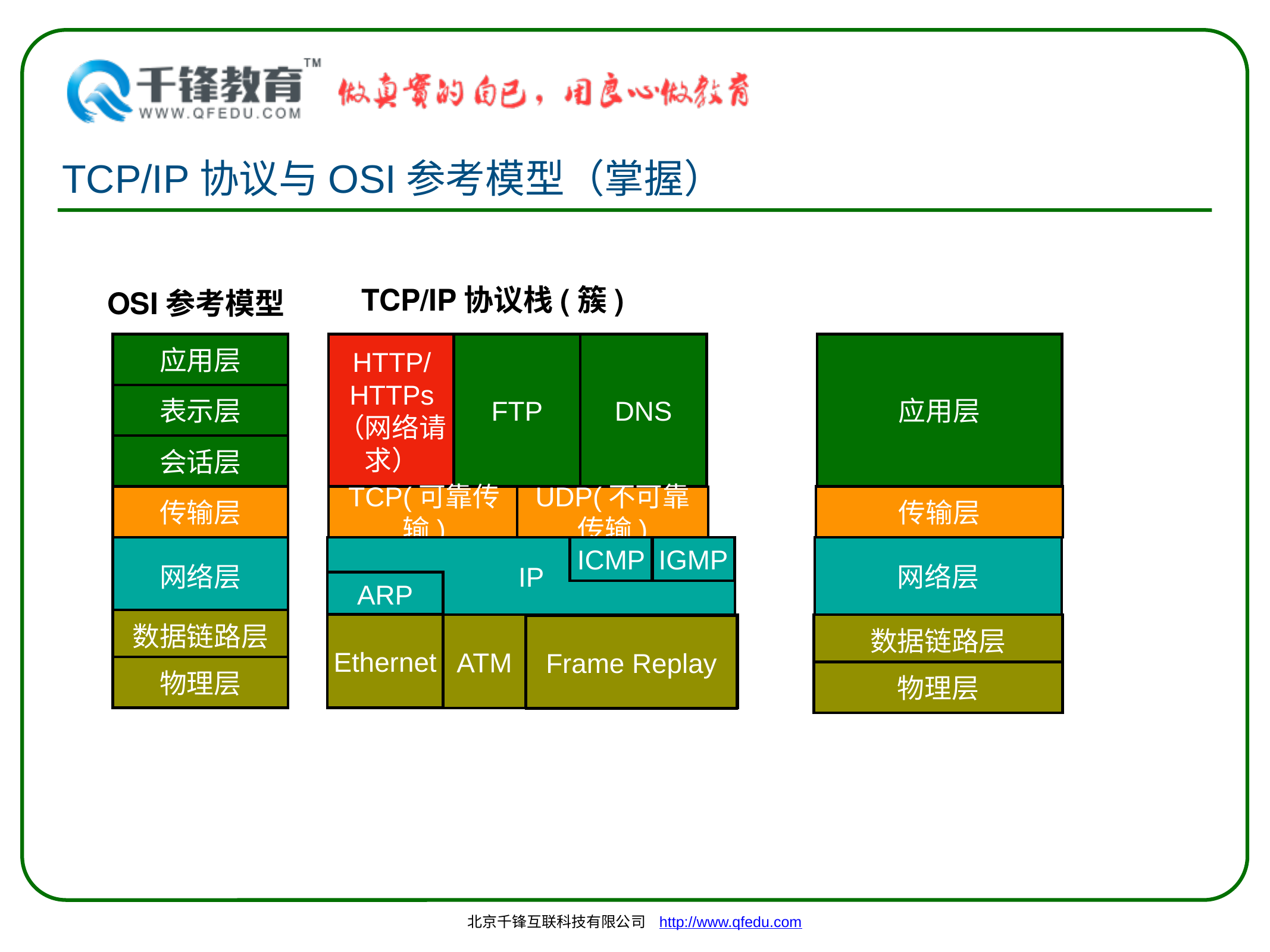

# TCP/IP协议与OSI参考模型（掌握）
TCP/IP协议栈(簇)
OSI参考模型
应用层
HTTP/HTTPs
（网络请求）
FTP
DNS
应用层
表示层
会话层
传输层
TCP(可靠传输)
传输层
UDP(不可靠传输)
网络层
IP
ICMP
IGMP
网络层
ARP
数据链路层
Ethernet

ATM
数据链路层
Frame Replay
物理层
物理层